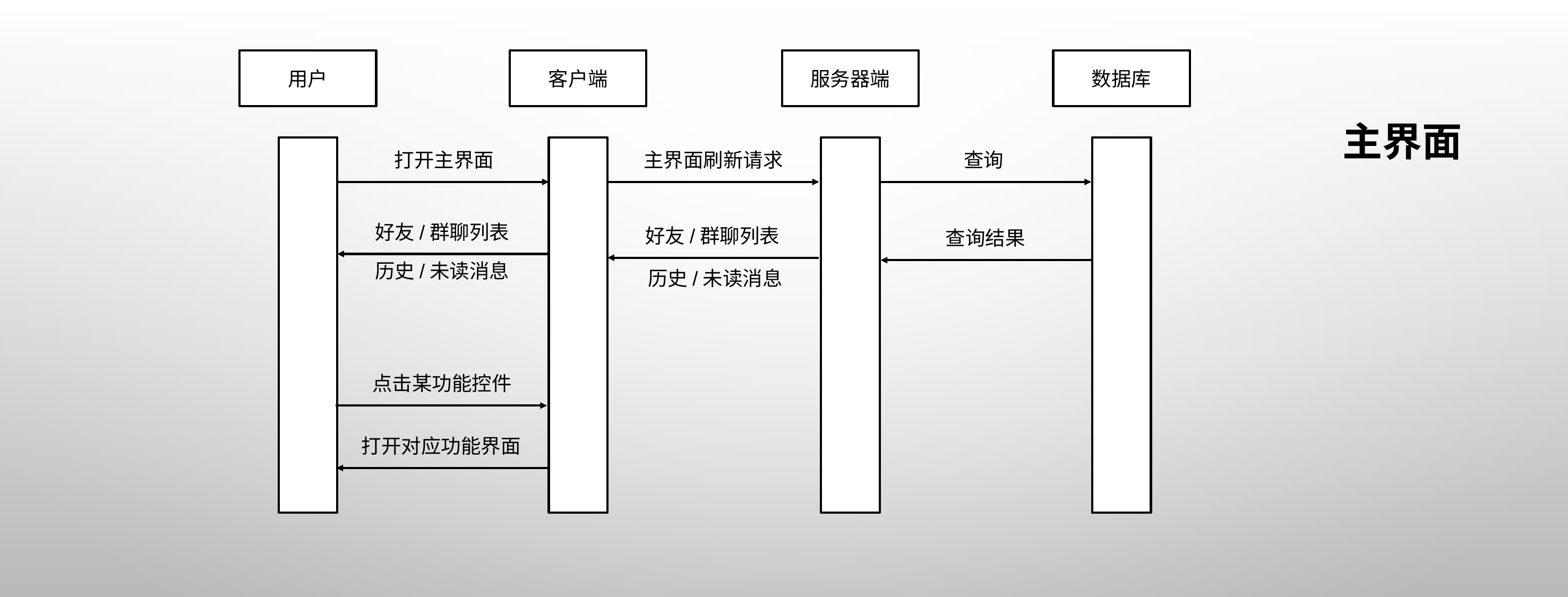

用户
客户端
服务器端
数据库
# 主界面

打开主界面
主界面刷新请求
查询
好友/群聊列表
好友/群聊列表
查询结果
历史/未读消息
历史/未读消息
点击某功能控件
打开对应功能界面